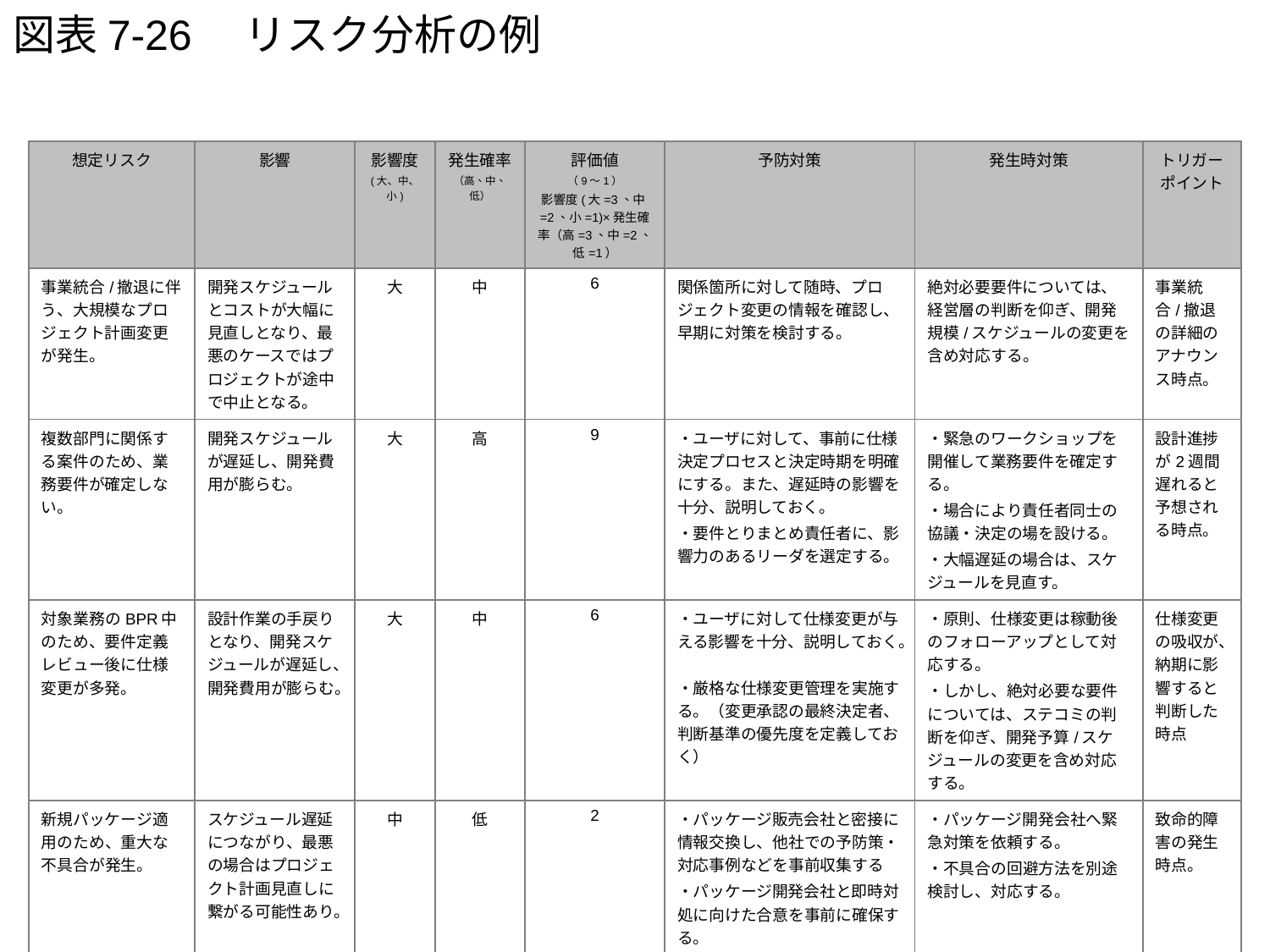

# 図表7-26　リスク分析の例
| 想定リスク | 影響 | 影響度 (大、中、小) | 発生確率 （高、中、低） | 評価値 （9～1） 影響度(大=3、中=2、小=1)×発生確率（高=3、中=2、低=1） | 予防対策 | 発生時対策 | トリガーポイント |
| --- | --- | --- | --- | --- | --- | --- | --- |
| 事業統合/撤退に伴う、大規模なプロジェクト計画変更が発生。 | 開発スケジュールとコストが大幅に見直しとなり、最悪のケースではプロジェクトが途中で中止となる。 | 大 | 中 | 6 | 関係箇所に対して随時、プロジェクト変更の情報を確認し、早期に対策を検討する。 | 絶対必要要件については、経営層の判断を仰ぎ、開発規模/スケジュールの変更を含め対応する。 | 事業統合/撤退の詳細のアナウンス時点。 |
| 複数部門に関係する案件のため、業務要件が確定しない。 | 開発スケジュールが遅延し、開発費用が膨らむ。 | 大 | 高 | 9 | ・ユーザに対して、事前に仕様決定プロセスと決定時期を明確にする。また、遅延時の影響を十分、説明しておく。 ・要件とりまとめ責任者に、影響力のあるリーダを選定する。 | ・緊急のワークショップを開催して業務要件を確定する。 ・場合により責任者同士の協議・決定の場を設ける。 ・大幅遅延の場合は、スケジュールを見直す。 | 設計進捗が2週間遅れると予想される時点。 |
| 対象業務のBPR中のため、要件定義レビュー後に仕様変更が多発。 | 設計作業の手戻りとなり、開発スケジュールが遅延し、開発費用が膨らむ。 | 大 | 中 | 6 | ・ユーザに対して仕様変更が与える影響を十分、説明しておく。 ・厳格な仕様変更管理を実施する。（変更承認の最終決定者、判断基準の優先度を定義しておく） | ・原則、仕様変更は稼動後のフォローアップとして対応する。 ・しかし、絶対必要な要件については、ステコミの判断を仰ぎ、開発予算/スケジュールの変更を含め対応する。 | 仕様変更の吸収が、納期に影響すると判断した時点 |
| 新規パッケージ適用のため、重大な不具合が発生。 | スケジュール遅延につながり、最悪の場合はプロジェクト計画見直しに繋がる可能性あり。 | 中 | 低 | 2 | ・パッケージ販売会社と密接に情報交換し、他社での予防策・対応事例などを事前収集する ・パッケージ開発会社と即時対処に向けた合意を事前に確保する。 | ・パッケージ開発会社へ緊急対策を依頼する。 ・不具合の回避方法を別途検討し、対応する。 | 致命的障害の発生時点。 |
| 関連する他のプロジェクトのスケジュールが守られない事により、当プロジェクトの開発期間が圧迫される。 | 開発スケジュールが遅延し、開発費用が膨らむ。 | 中 | 高 | 6 | 他プロジェクトのタスクとの依存関係をプロジェクト計画段階で明らかにし、互いに進捗状況の定期的報告を徹底する。 | 対策会議を開催し、対応を検討する。また、スケジュールの見直しを行う。 | 他プロジェクトの進捗が1か月遅れた時点 |